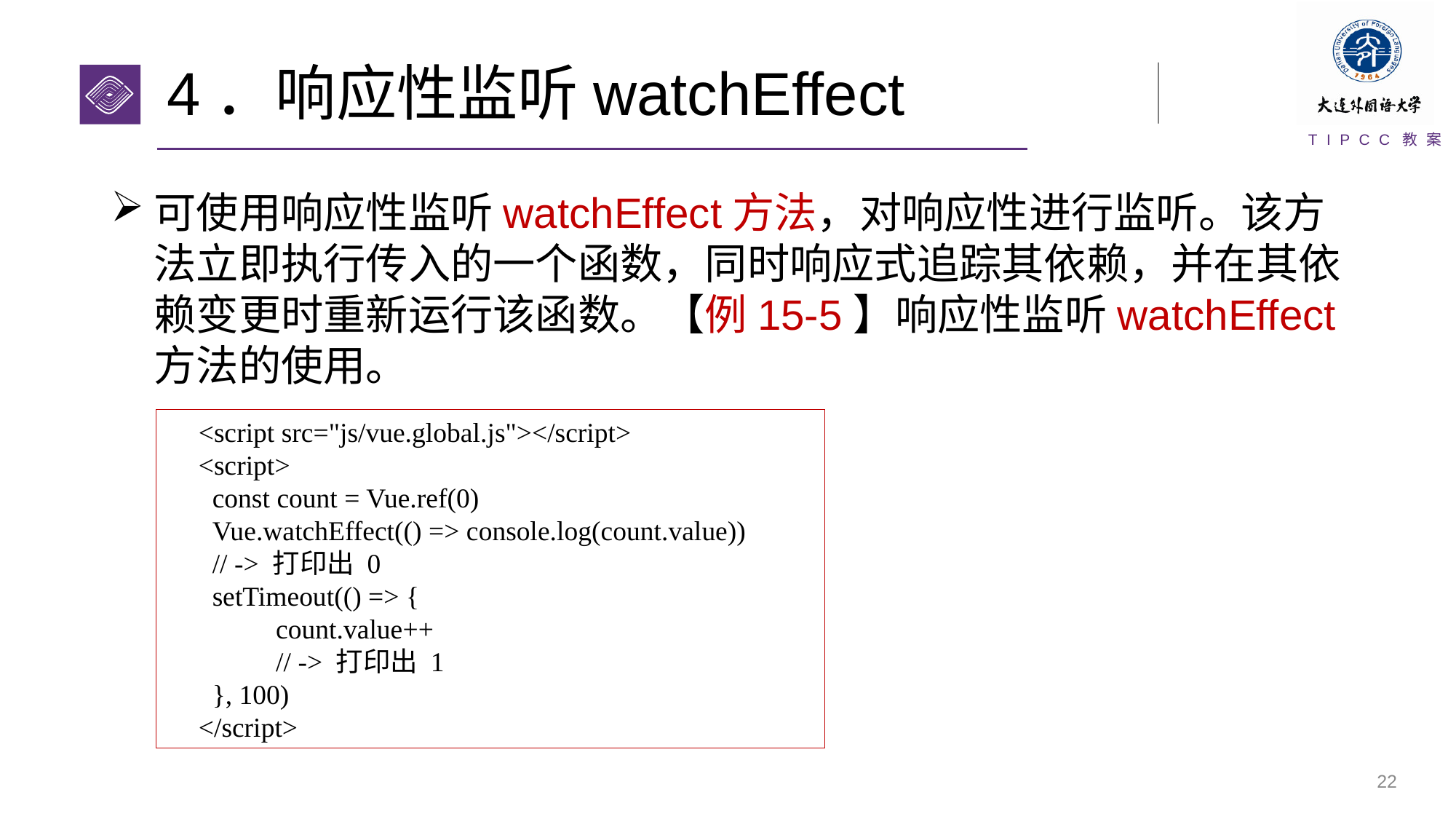

# 4．响应性监听watchEffect
可使用响应性监听watchEffect方法，对响应性进行监听。该方法立即执行传入的一个函数，同时响应式追踪其依赖，并在其依赖变更时重新运行该函数。【例15-5】响应性监听watchEffect方法的使用。
<script src="js/vue.global.js"></script>
<script>
  const count = Vue.ref(0)
  Vue.watchEffect(() => console.log(count.value))
  // -> 打印出 0
  setTimeout(() => {
  	count.value++
  	// -> 打印出 1
  }, 100)
</script>
22